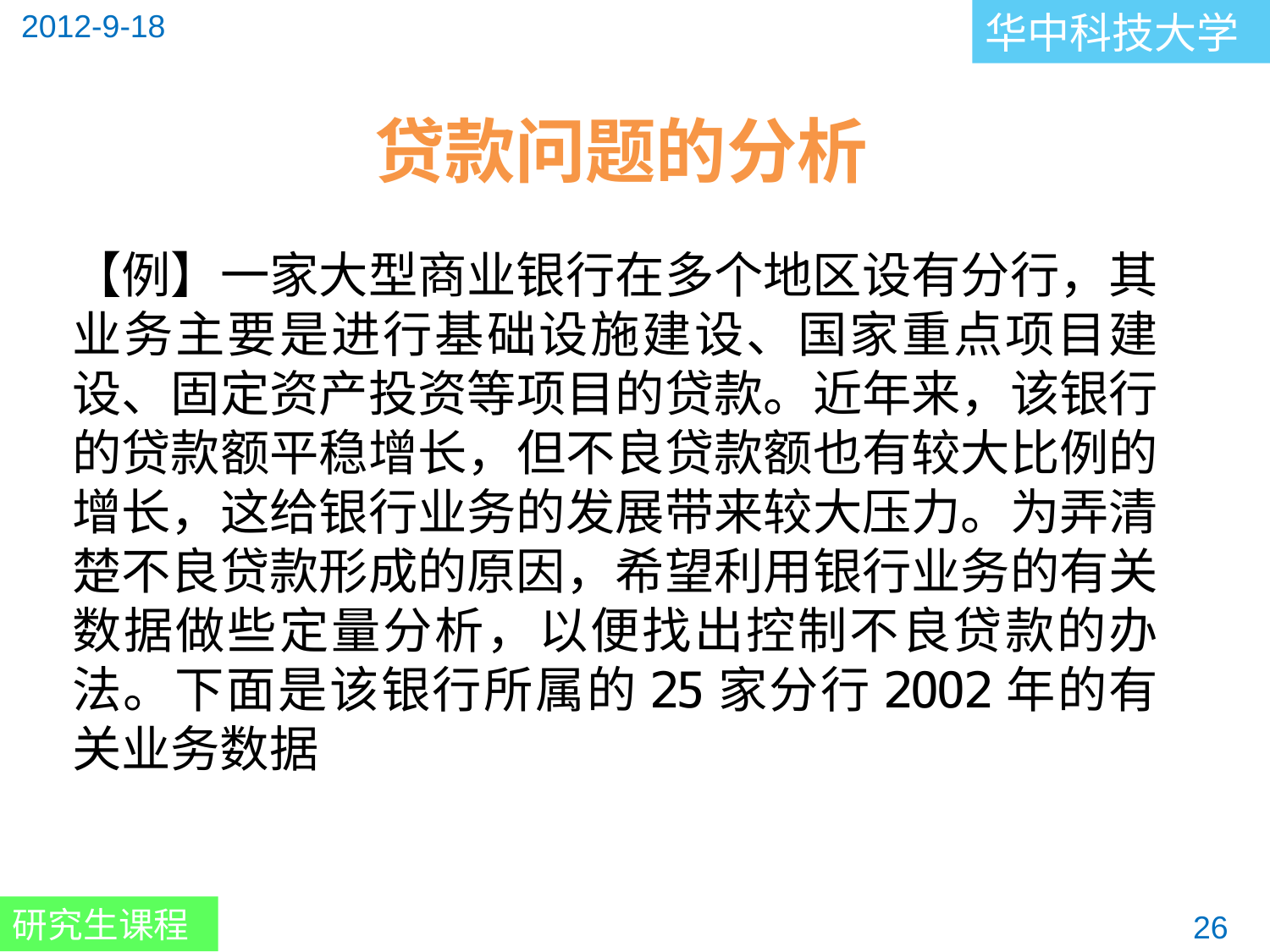

贷款问题的分析
【例】一家大型商业银行在多个地区设有分行，其业务主要是进行基础设施建设、国家重点项目建设、固定资产投资等项目的贷款。近年来，该银行的贷款额平稳增长，但不良贷款额也有较大比例的增长，这给银行业务的发展带来较大压力。为弄清楚不良贷款形成的原因，希望利用银行业务的有关数据做些定量分析，以便找出控制不良贷款的办法。下面是该银行所属的25家分行2002年的有关业务数据